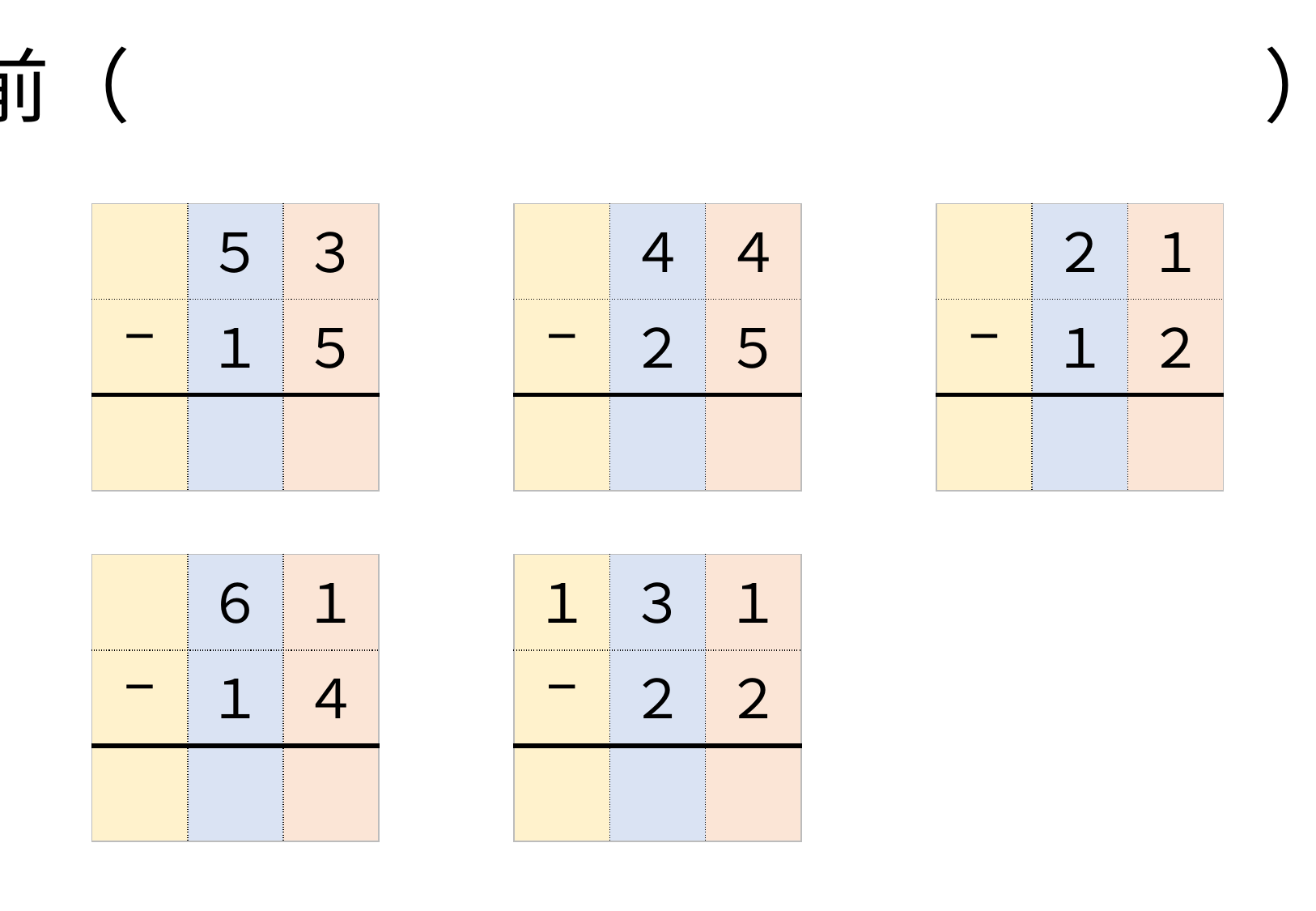

名前（　　　　　　　　　　　　　　）
|  | ５ | ３ |
| --- | --- | --- |
| − | １ | ５ |
|  |  |  |
|  | ４ | ４ |
| --- | --- | --- |
| − | ２ | ５ |
|  |  |  |
|  | ２ | １ |
| --- | --- | --- |
| − | １ | ２ |
|  |  |  |
|  | ６ | １ |
| --- | --- | --- |
| − | １ | ４ |
|  |  |  |
| １ | ３ | １ |
| --- | --- | --- |
| − | ２ | ２ |
|  |  |  |